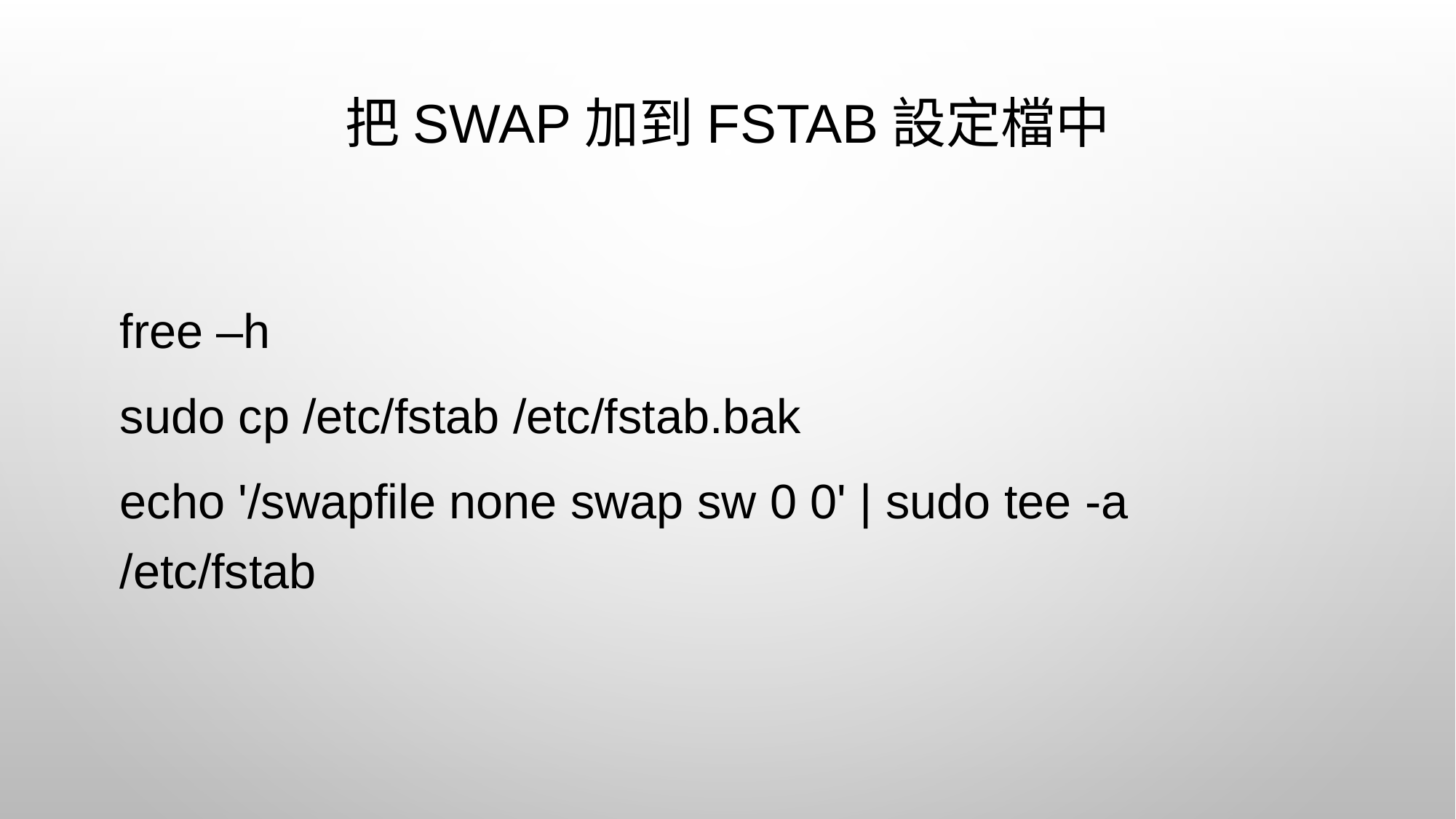

# 把SWAP加到fstab設定檔中
free –h
sudo cp /etc/fstab /etc/fstab.bak
echo '/swapfile none swap sw 0 0' | sudo tee -a /etc/fstab